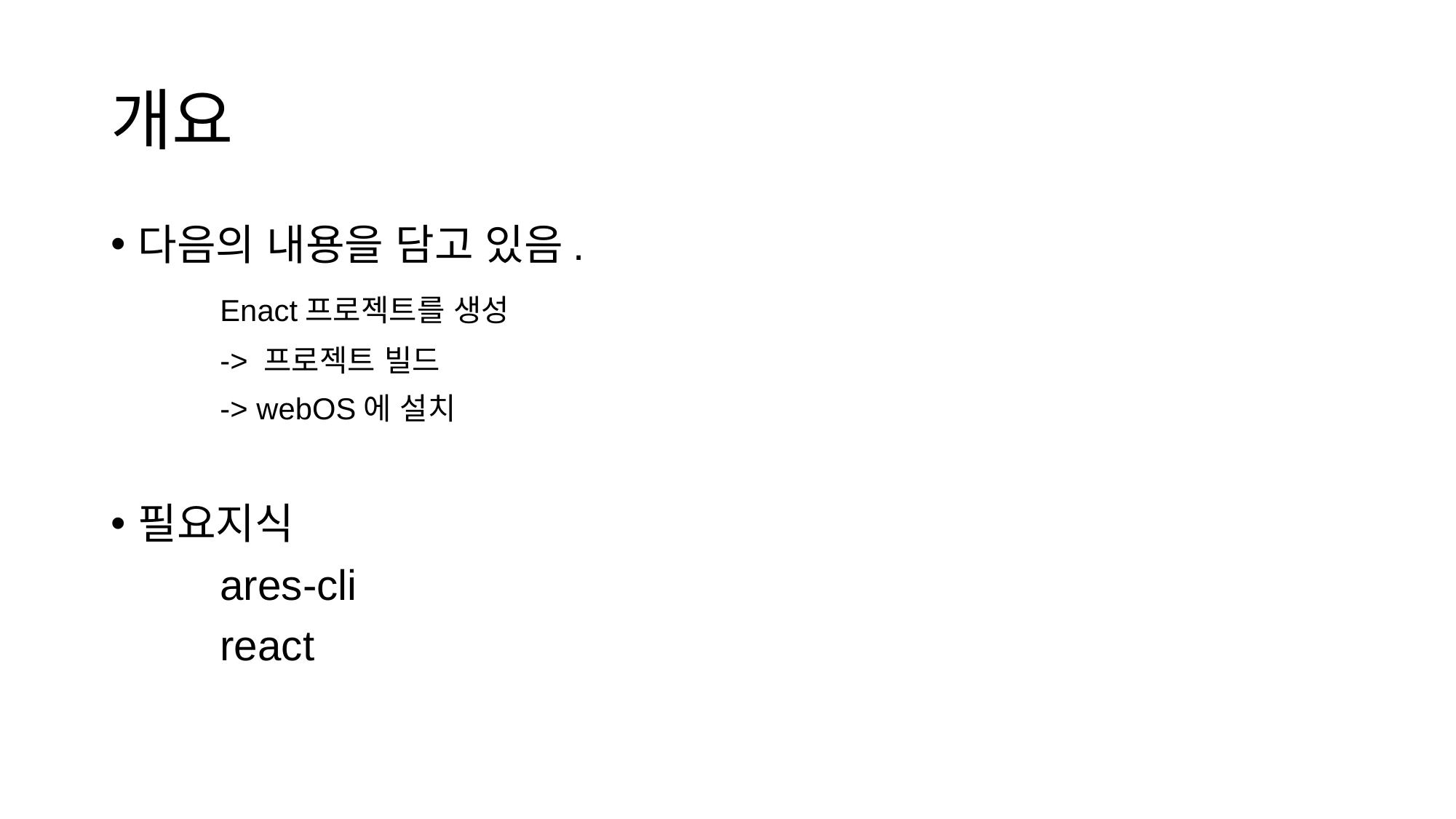

# 개요
다음의 내용을 담고 있음.
	Enact프로젝트를 생성
	-> 프로젝트 빌드
 	-> webOS에 설치

필요지식
	ares-cli
	react